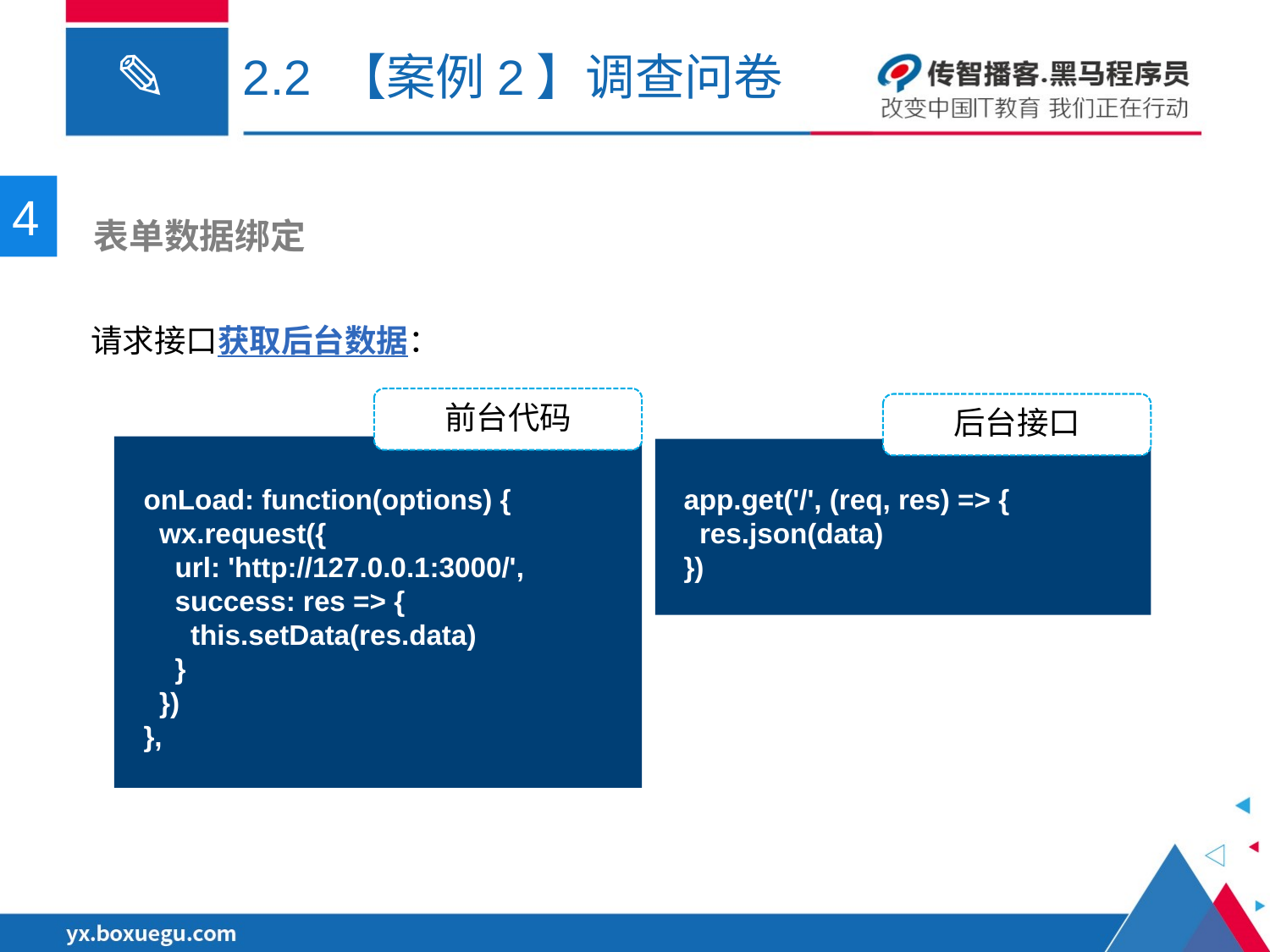

# 2.2 【案例2】调查问卷

4
  表单数据绑定
请求接口获取后台数据：
前台代码
后台接口

onLoad: function(options) {
  wx.request({
    url: 'http://127.0.0.1:3000/',
    success: res => {
      this.setData(res.data)
    }
  })
},

app.get('/', (req, res) => {
  res.json(data)
})